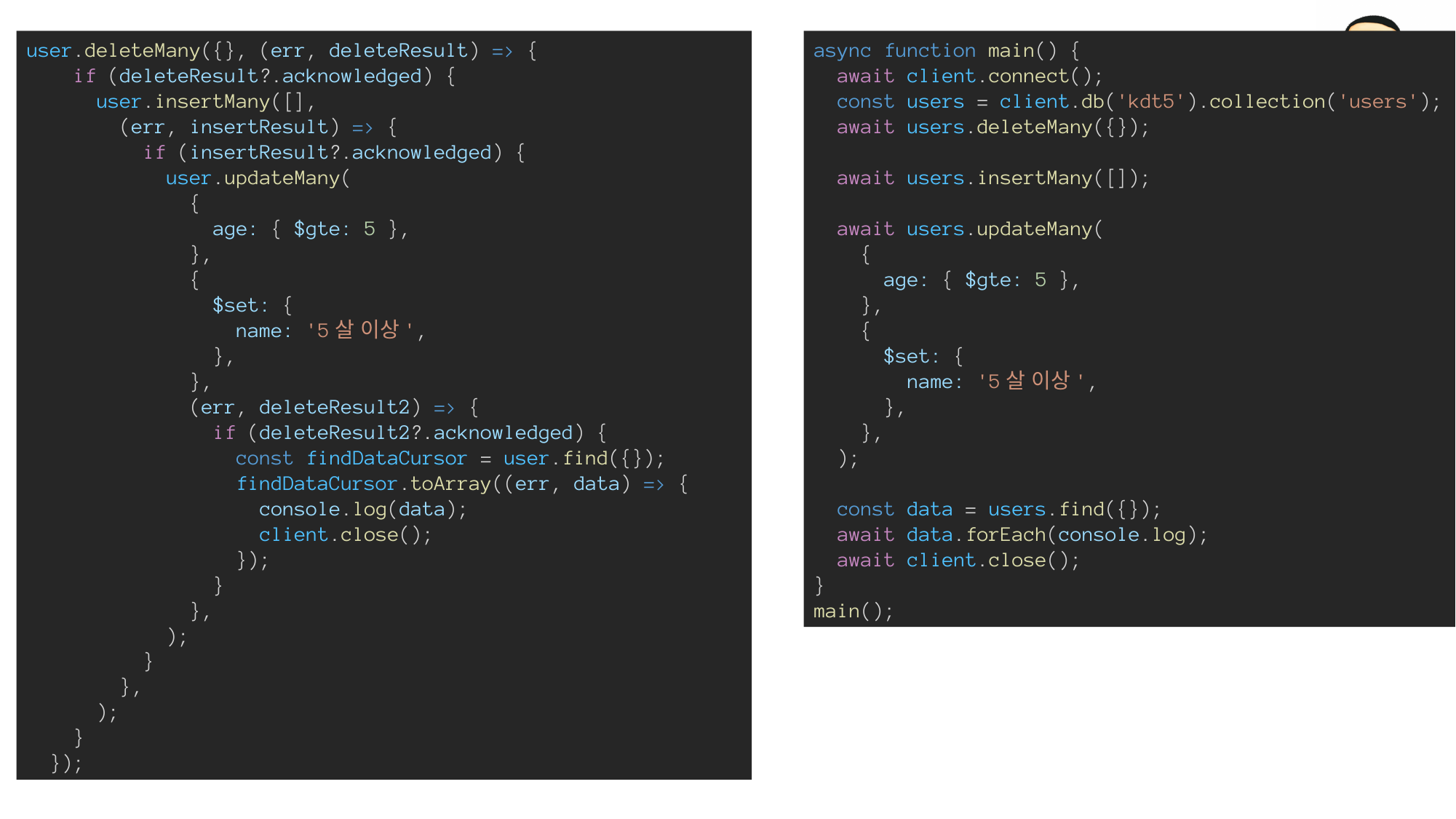

user.deleteMany({}, (err, deleteResult) => {
    if (deleteResult?.acknowledged) {
      user.insertMany([],
        (err, insertResult) => {
          if (insertResult?.acknowledged) {
            user.updateMany(
              {
                age: { $gte: 5 },
              },
              {
                $set: {
                  name: '5살 이상',
                },
              },
              (err, deleteResult2) => {
                if (deleteResult2?.acknowledged) {
                  const findDataCursor = user.find({});
                  findDataCursor.toArray((err, data) => {
                    console.log(data);
                    client.close();
                  });
                }
              },
            );
          }
        },
      );
    }
  });
async function main() {
  await client.connect();
  const users = client.db('kdt5').collection('users');
  await users.deleteMany({});
  await users.insertMany([]);
  await users.updateMany(
    {
      age: { $gte: 5 },
    },
    {
      $set: {
        name: '5살 이상',
      },
    },
  );
  const data = users.find({});
  await data.forEach(console.log);
  await client.close();
}
main();